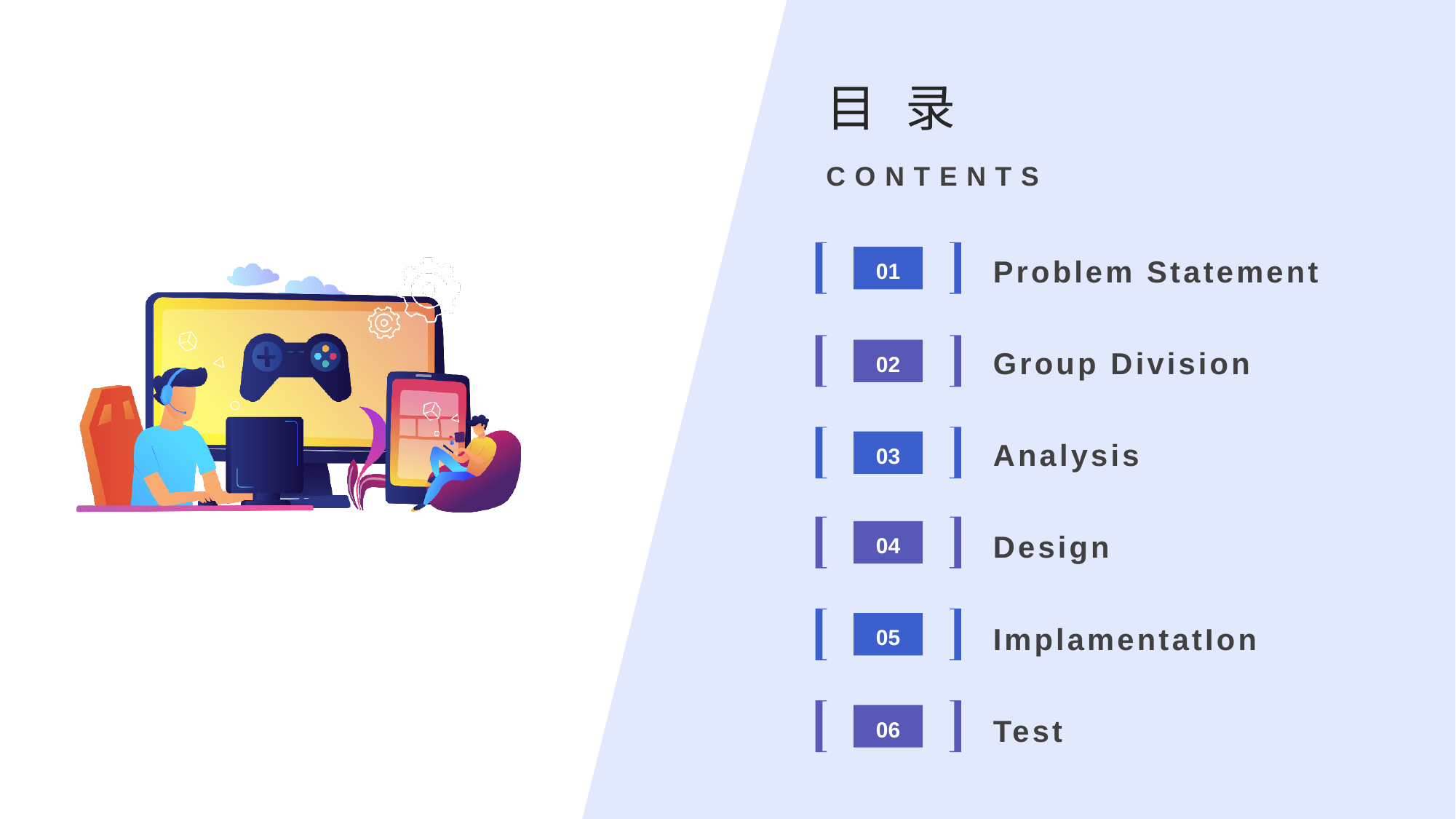

目 录
CONTENTS
Problem Statement

01
Group Division

02
Analysis

03
Design

04
ImplamentatIon

05
Test

06